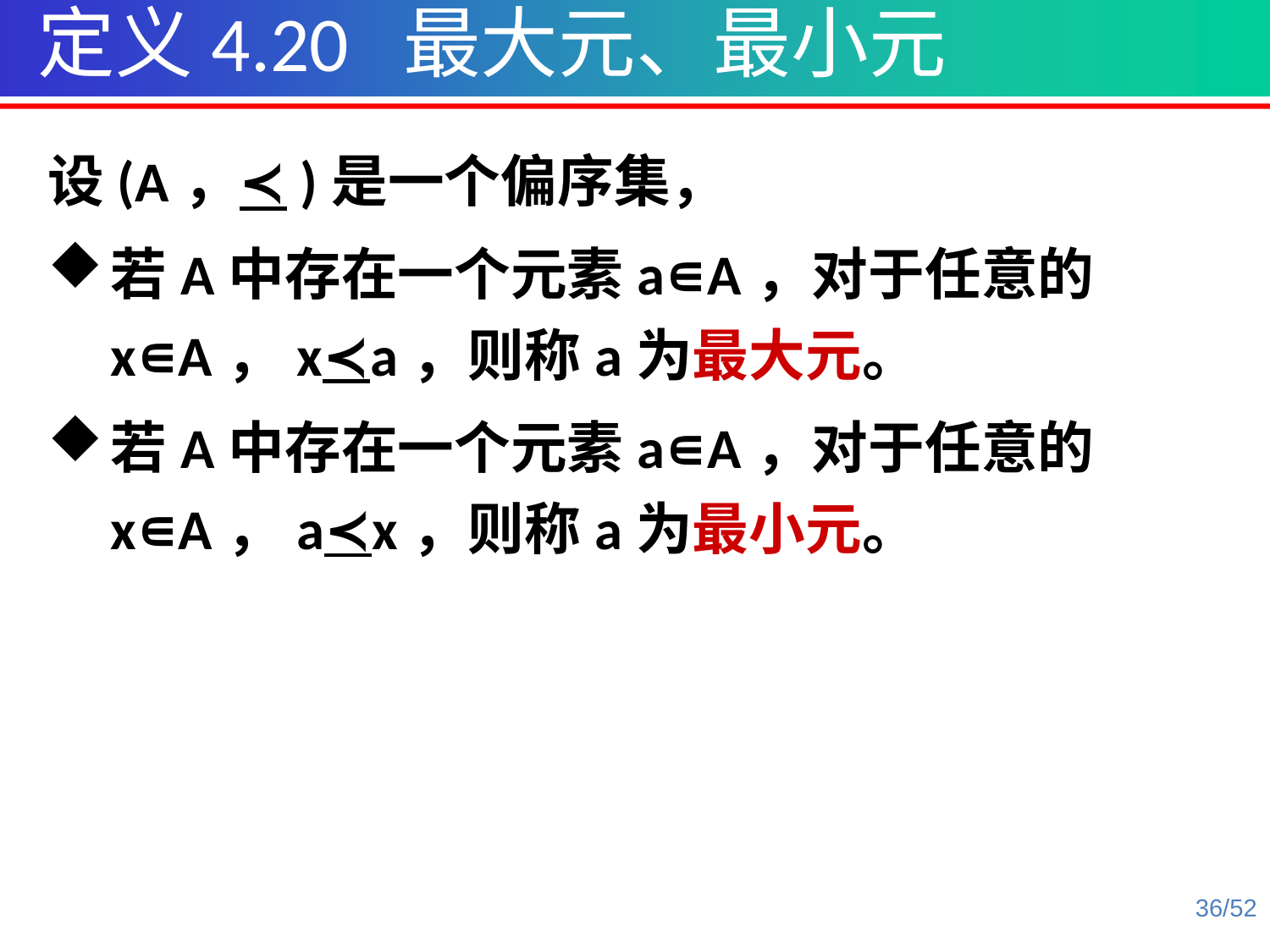

定义4.20  最大元、最小元
设(A，≺)是一个偏序集，
若A中存在一个元素a∊A，对于任意的x∊A，x≺a，则称a为最大元。
若A中存在一个元素a∊A，对于任意的x∊A，a≺x，则称a为最小元。
36/52